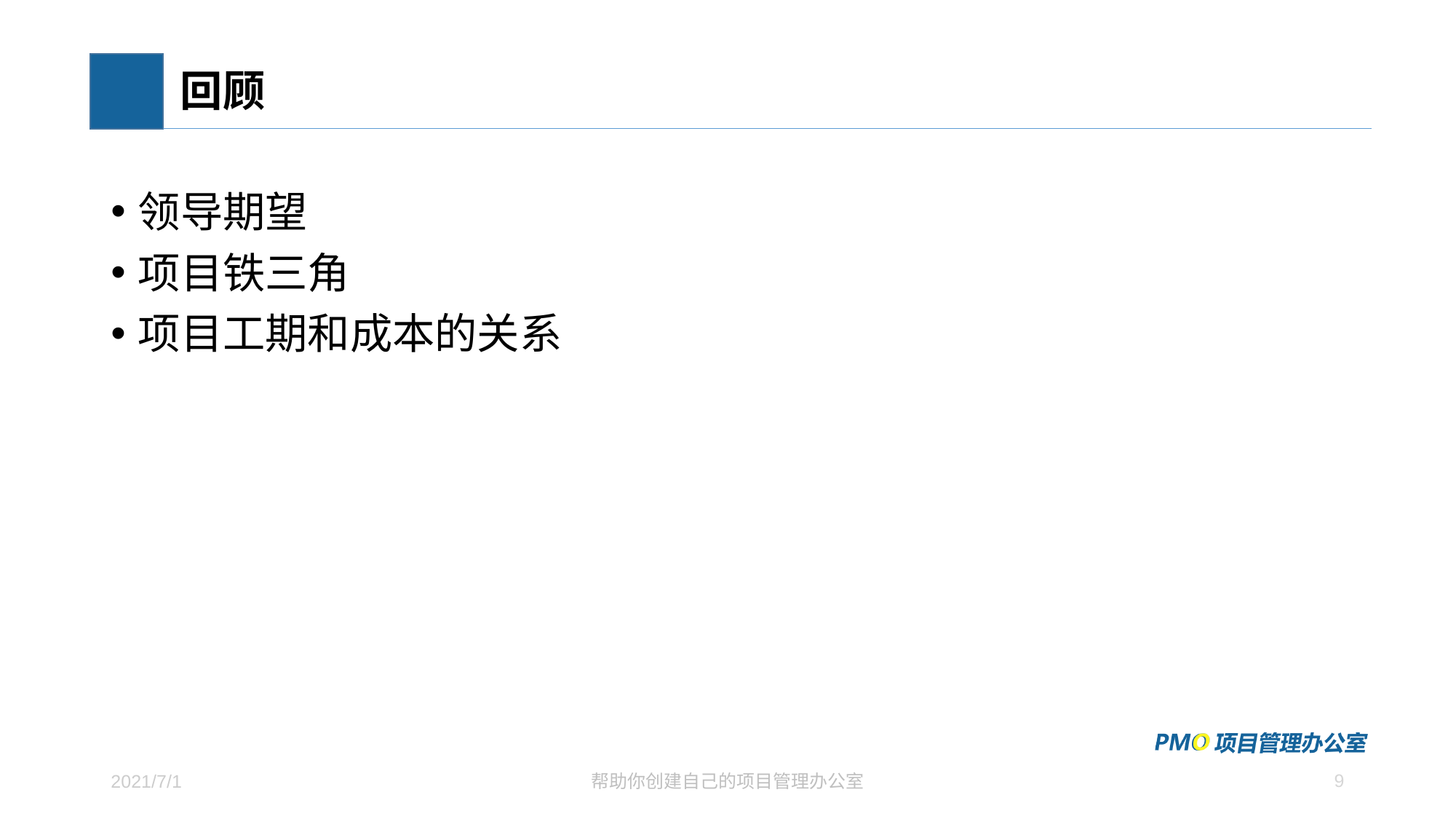

# 回顾
领导期望
项目铁三角
项目工期和成本的关系

9
2021/7/1
帮助你创建自己的项目管理办公室